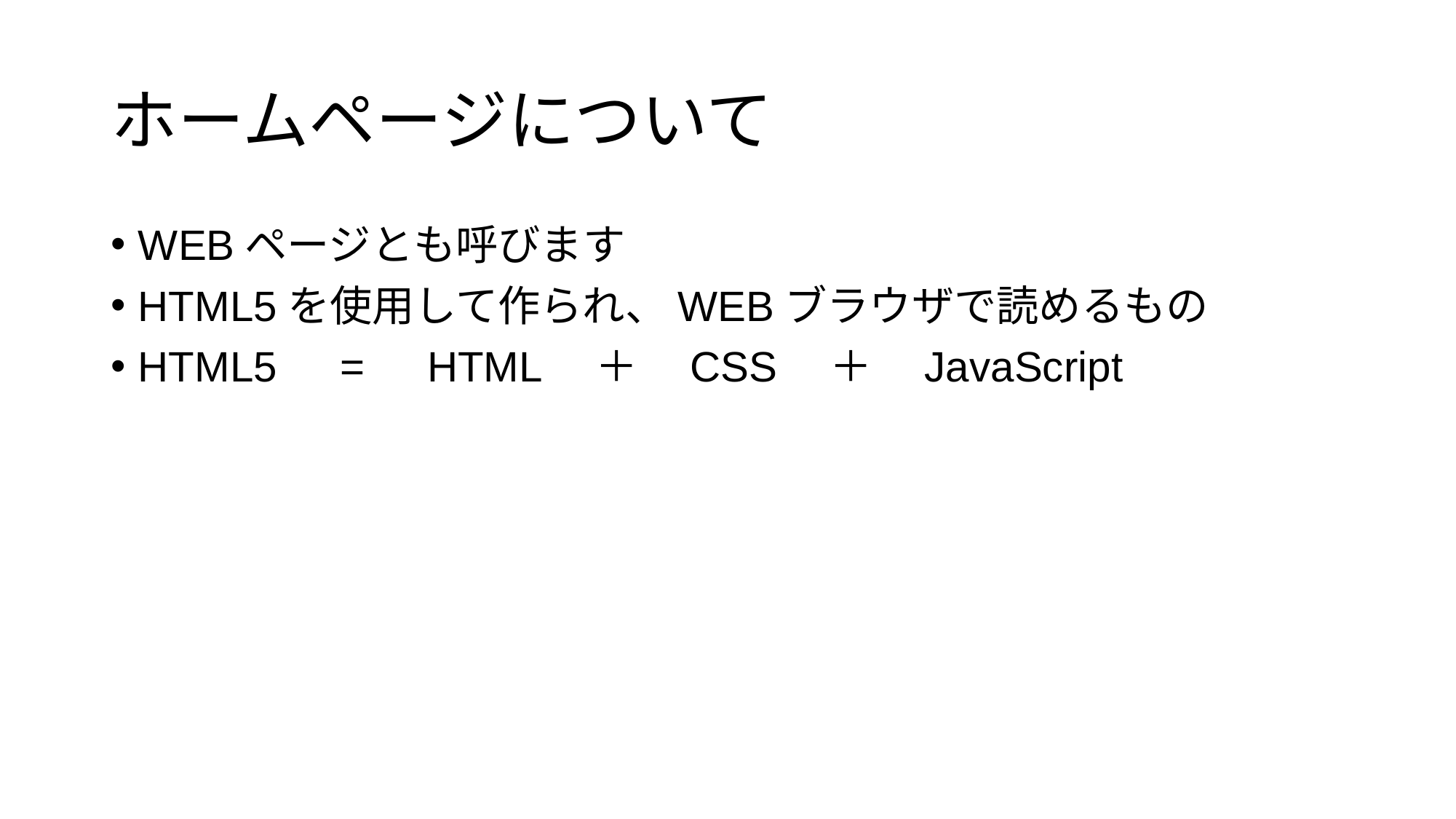

# ホームページについて
WEBページとも呼びます
HTML5を使用して作られ、WEBブラウザで読めるもの
HTML5　=　HTML　＋　CSS　＋　JavaScript